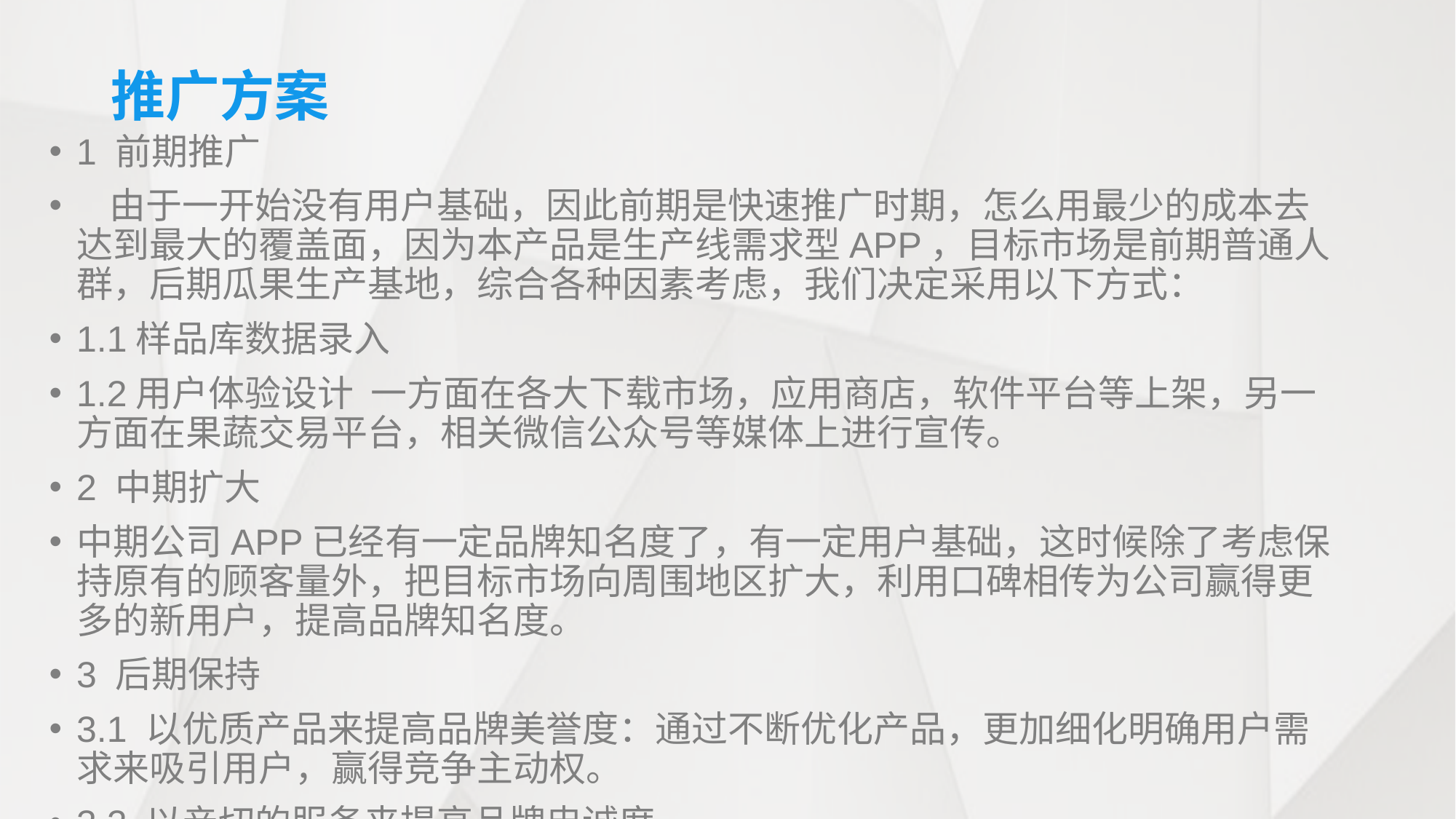

# 推广方案
1 前期推广
   由于一开始没有用户基础，因此前期是快速推广时期，怎么用最少的成本去达到最大的覆盖面，因为本产品是生产线需求型APP，目标市场是前期普通人群，后期瓜果生产基地，综合各种因素考虑，我们决定采用以下方式：
1.1样品库数据录入
1.2用户体验设计  一方面在各大下载市场，应用商店，软件平台等上架，另一方面在果蔬交易平台，相关微信公众号等媒体上进行宣传。
2 中期扩大
中期公司APP已经有一定品牌知名度了，有一定用户基础，这时候除了考虑保持原有的顾客量外，把目标市场向周围地区扩大，利用口碑相传为公司赢得更多的新用户，提高品牌知名度。
3 后期保持
3.1 以优质产品来提高品牌美誉度：通过不断优化产品，更加细化明确用户需求来吸引用户，赢得竞争主动权。
3.2 以亲切的服务来提高品牌忠诚度。